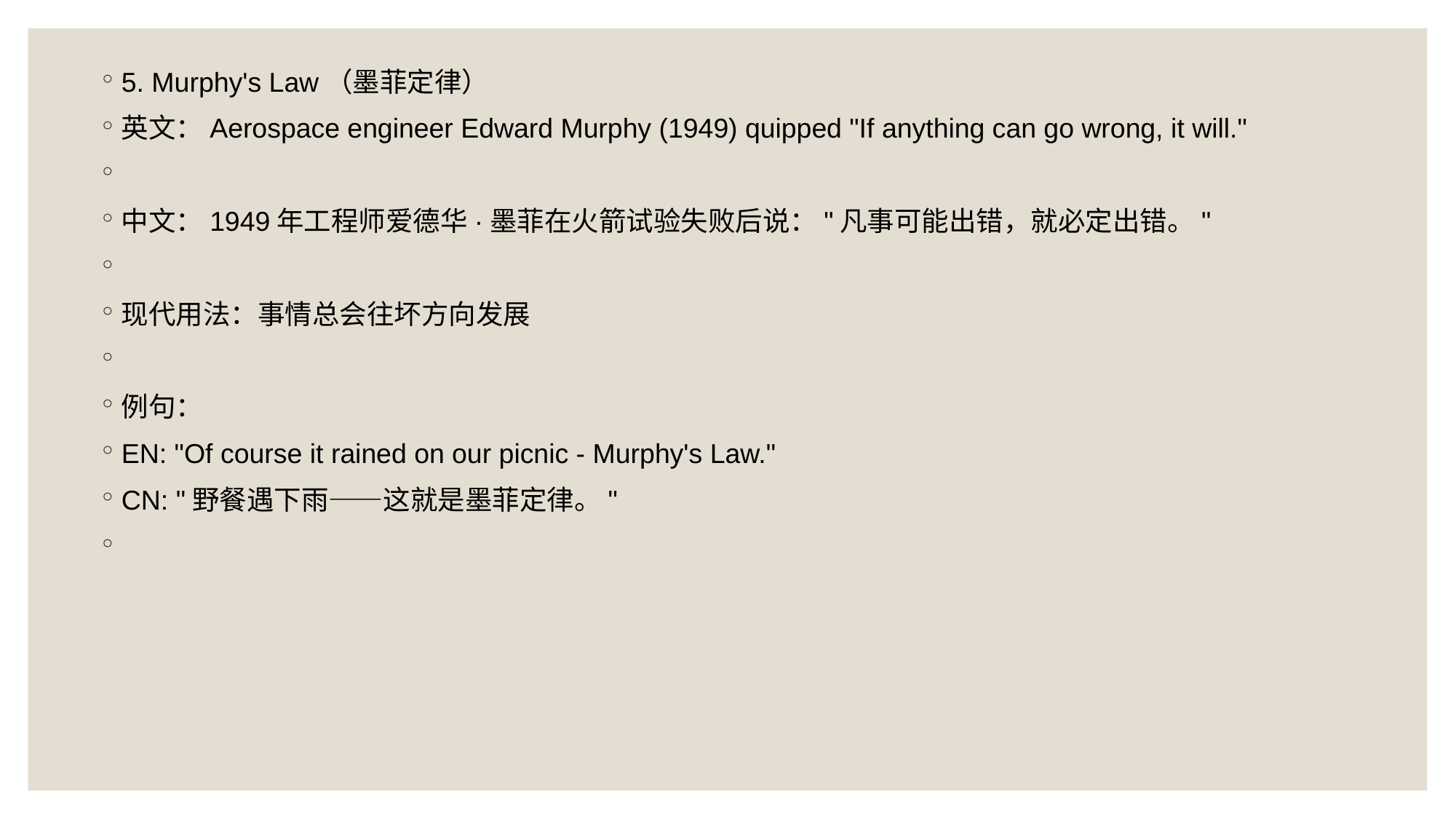

5. Murphy's Law（墨菲定律）
英文：Aerospace engineer Edward Murphy (1949) quipped "If anything can go wrong, it will."

中文：1949年工程师爱德华·墨菲在火箭试验失败后说："凡事可能出错，就必定出错。"

现代用法：事情总会往坏方向发展

例句：
EN: "Of course it rained on our picnic - Murphy's Law."
CN: "野餐遇下雨——这就是墨菲定律。"

#